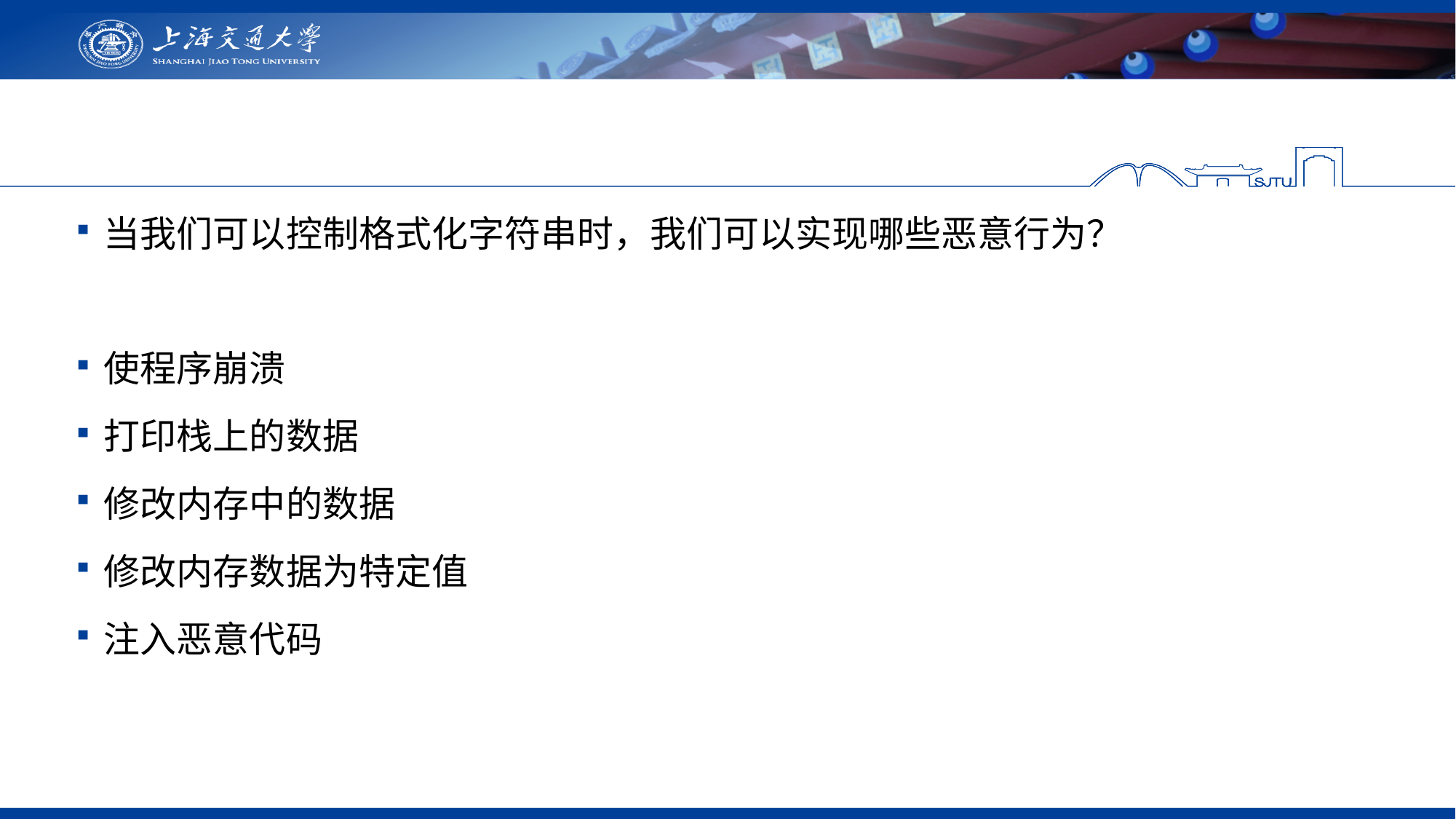

当我们可以控制格式化字符串时，我们可以实现哪些恶意行为？

使程序崩溃
打印栈上的数据
修改内存中的数据
修改内存数据为特定值
注入恶意代码